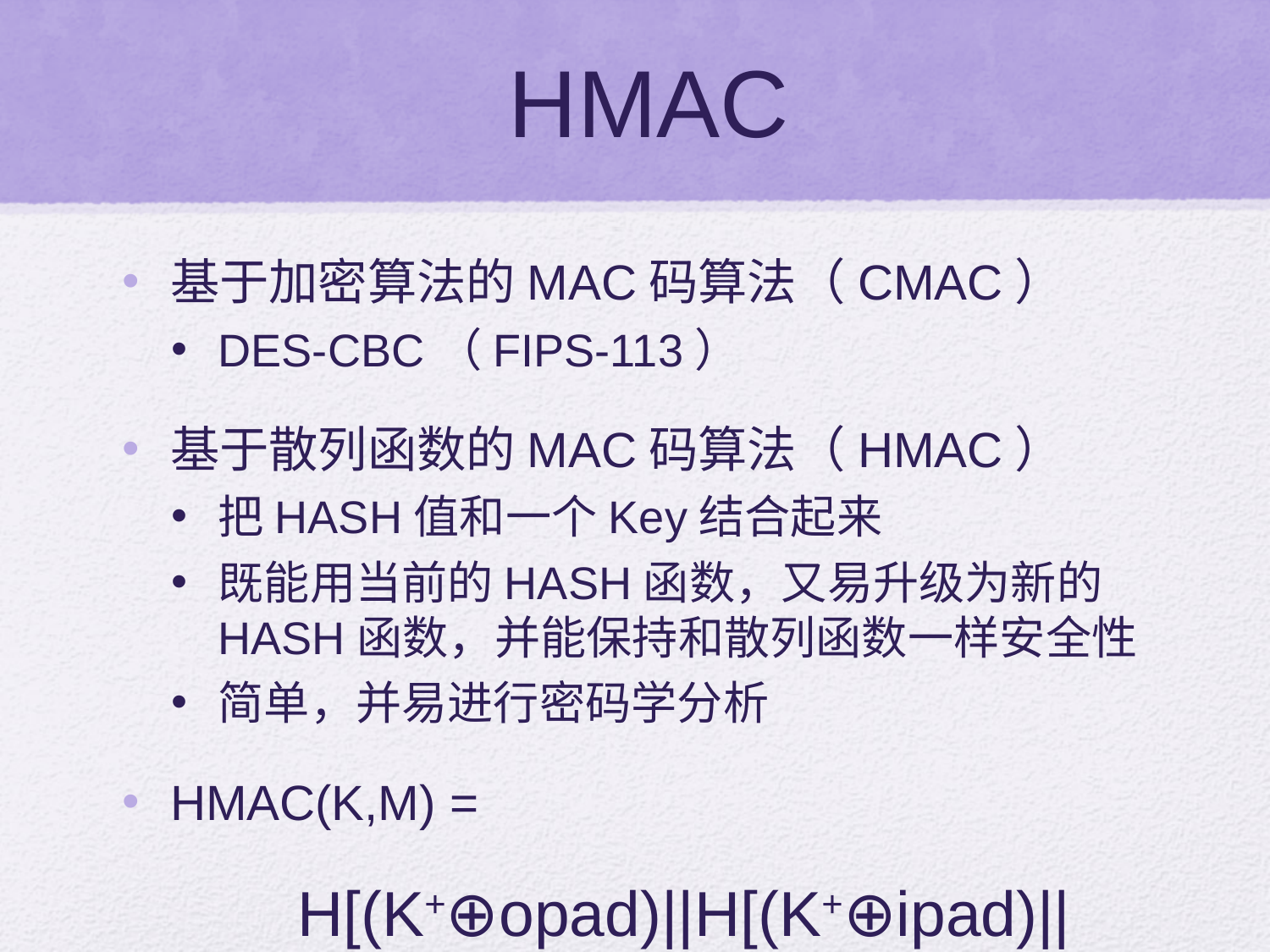

# HMAC
基于加密算法的MAC码算法（CMAC）
DES-CBC（FIPS-113）
基于散列函数的MAC码算法（HMAC）
把HASH值和一个Key结合起来
既能用当前的HASH函数，又易升级为新的HASH函数，并能保持和散列函数一样安全性
简单，并易进行密码学分析
HMAC(K,M) =
		H[(K+⊕opad)||H[(K+⊕ipad)||M]]